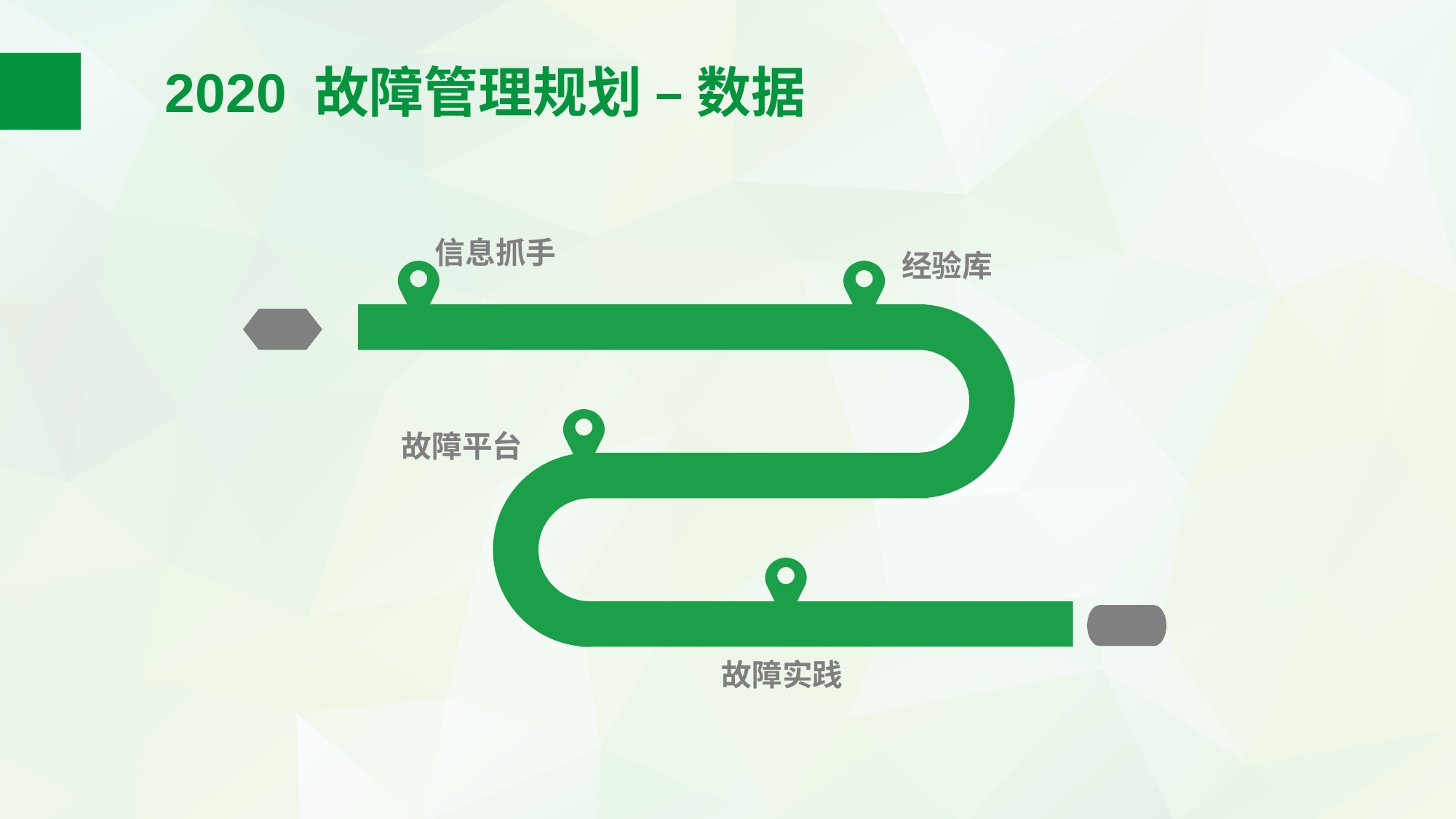

2020 故障管理规划 – 数据
信息抓手
经验库

故障平台

故障实践